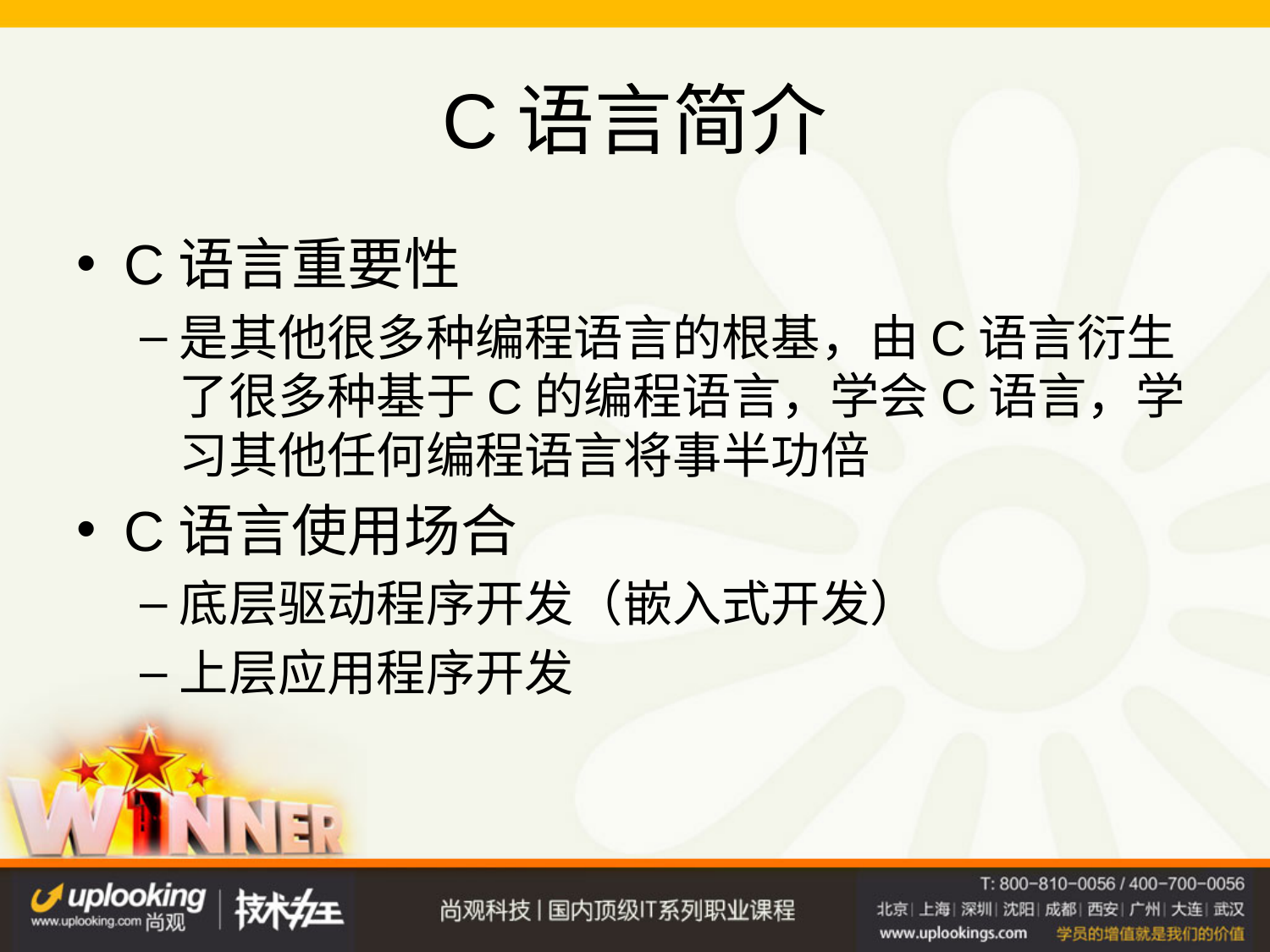

# C语言简介
C语言重要性
是其他很多种编程语言的根基，由C语言衍生了很多种基于C的编程语言，学会C语言，学习其他任何编程语言将事半功倍
C语言使用场合
底层驱动程序开发（嵌入式开发）
上层应用程序开发